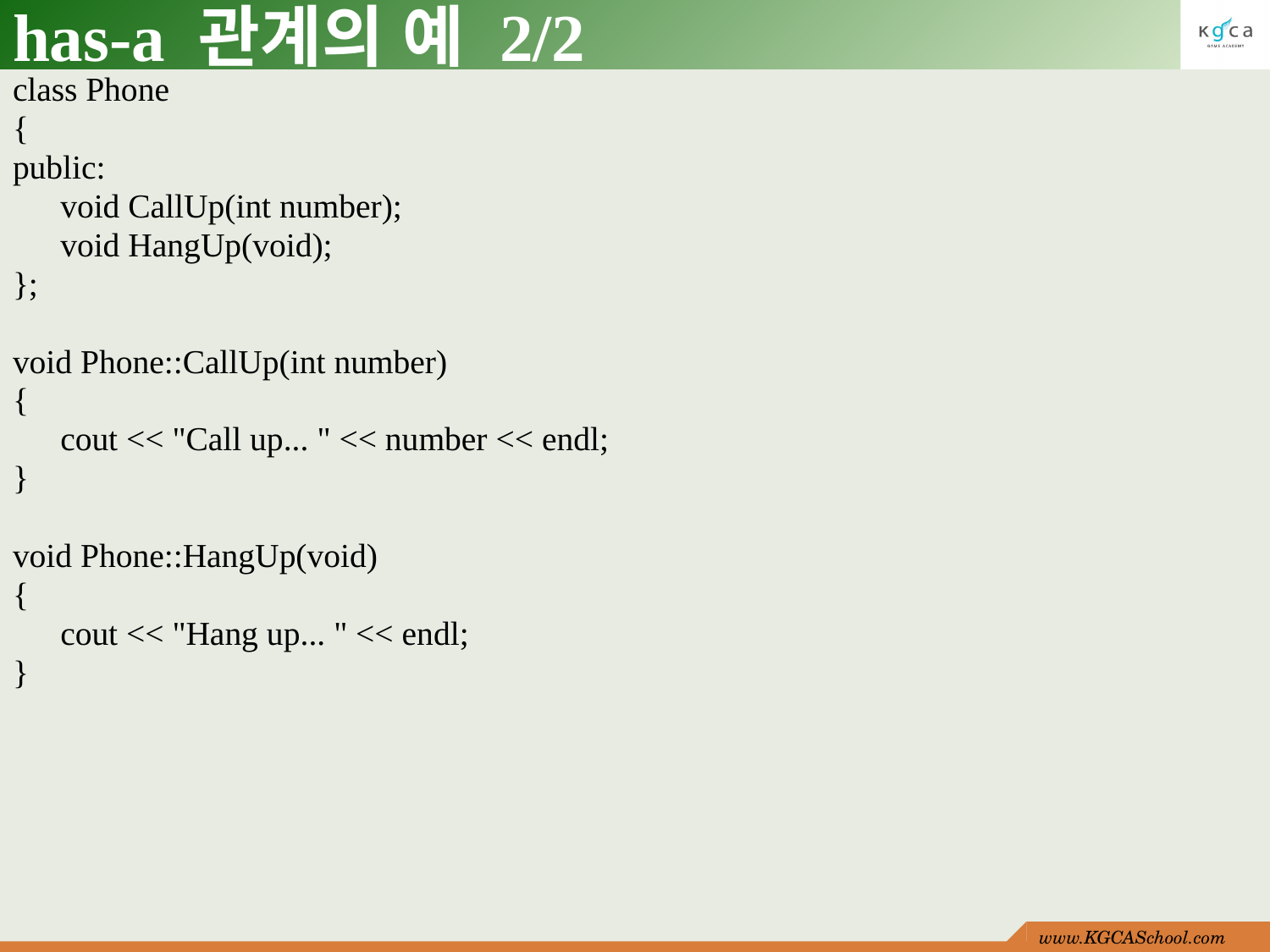

# has-a 관계의 예 2/2
class Phone
{
public:
	void CallUp(int number);
	void HangUp(void);
};

void Phone::CallUp(int number)
{
	cout << "Call up... " << number << endl;
}

void Phone::HangUp(void)
{
	cout << "Hang up... " << endl;
}